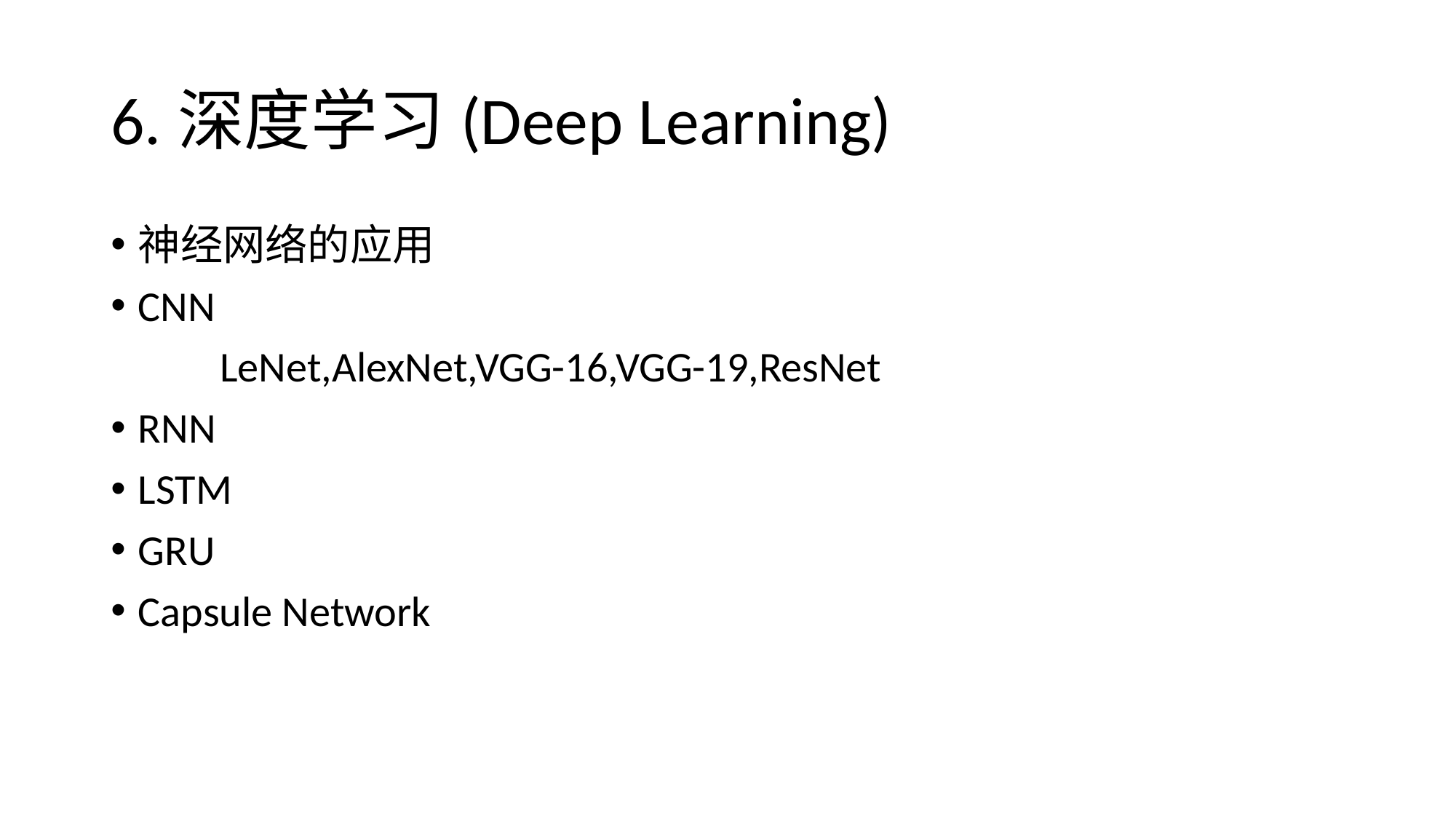

# 6.深度学习(Deep Learning)
神经网络的应用
CNN
	LeNet,AlexNet,VGG-16,VGG-19,ResNet
RNN
LSTM
GRU
Capsule Network